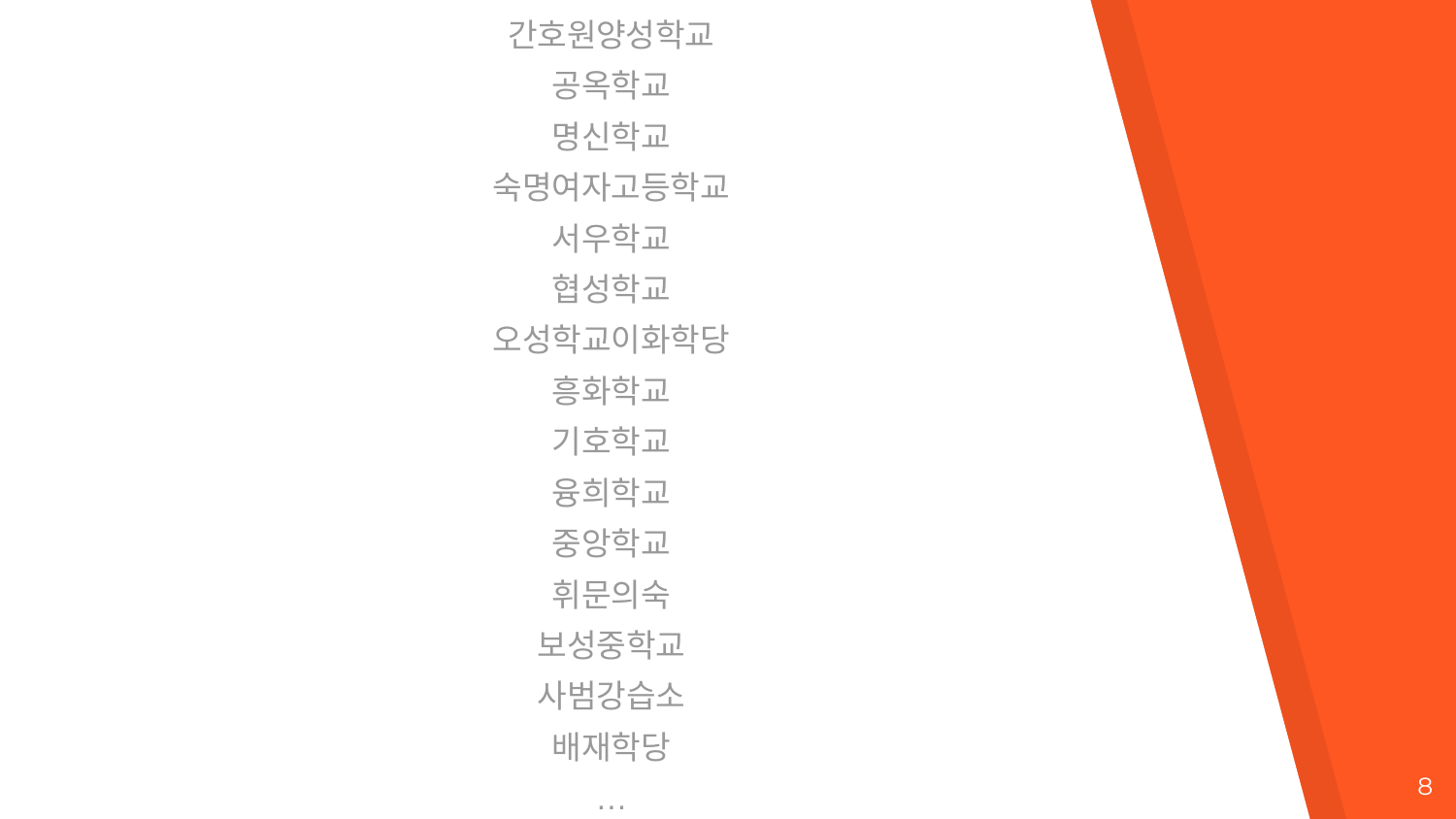

간호원양성학교
공옥학교
명신학교
숙명여자고등학교
서우학교
협성학교
오성학교이화학당
흥화학교
기호학교
융희학교
중앙학교
휘문의숙
보성중학교
사범강습소
배재학당
…
8